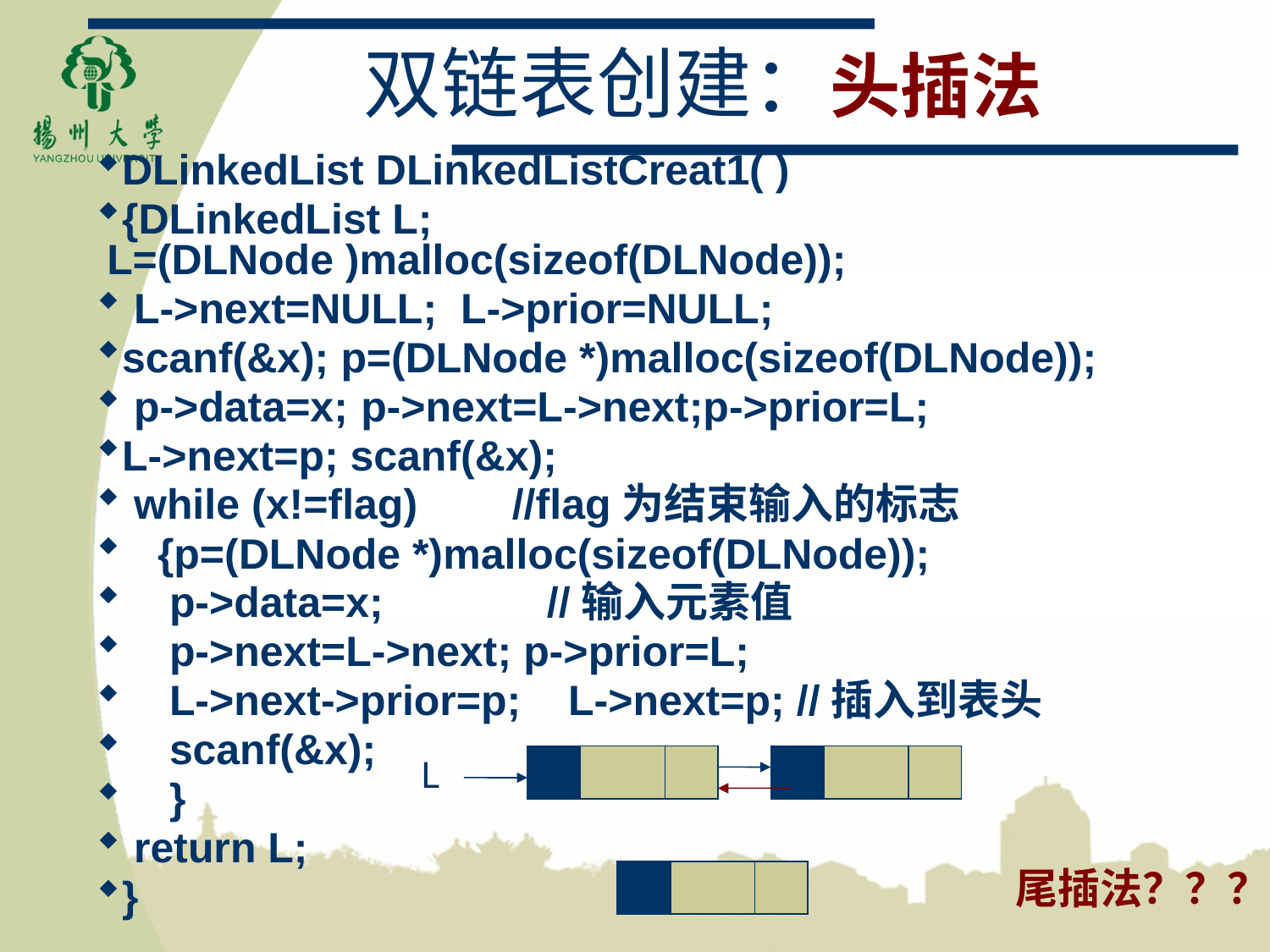

# 双链表创建：头插法
DLinkedList DLinkedListCreat1( )
{DLinkedList L;   L=(DLNode )malloc(sizeof(DLNode));
 L->next=NULL;  L->prior=NULL;
scanf(&x); p=(DLNode *)malloc(sizeof(DLNode));
 p->data=x;	p->next=L->next;p->prior=L;
L->next=p; scanf(&x);
 while (x!=flag)        //flag为结束输入的标志
   {p=(DLNode *)malloc(sizeof(DLNode));
    p->data=x;	     //输入元素值
    p->next=L->next; p->prior=L;
    L->next->prior=p;    L->next=p; //插入到表头
    scanf(&x);
    }
 return L;
}

L

尾插法？？？